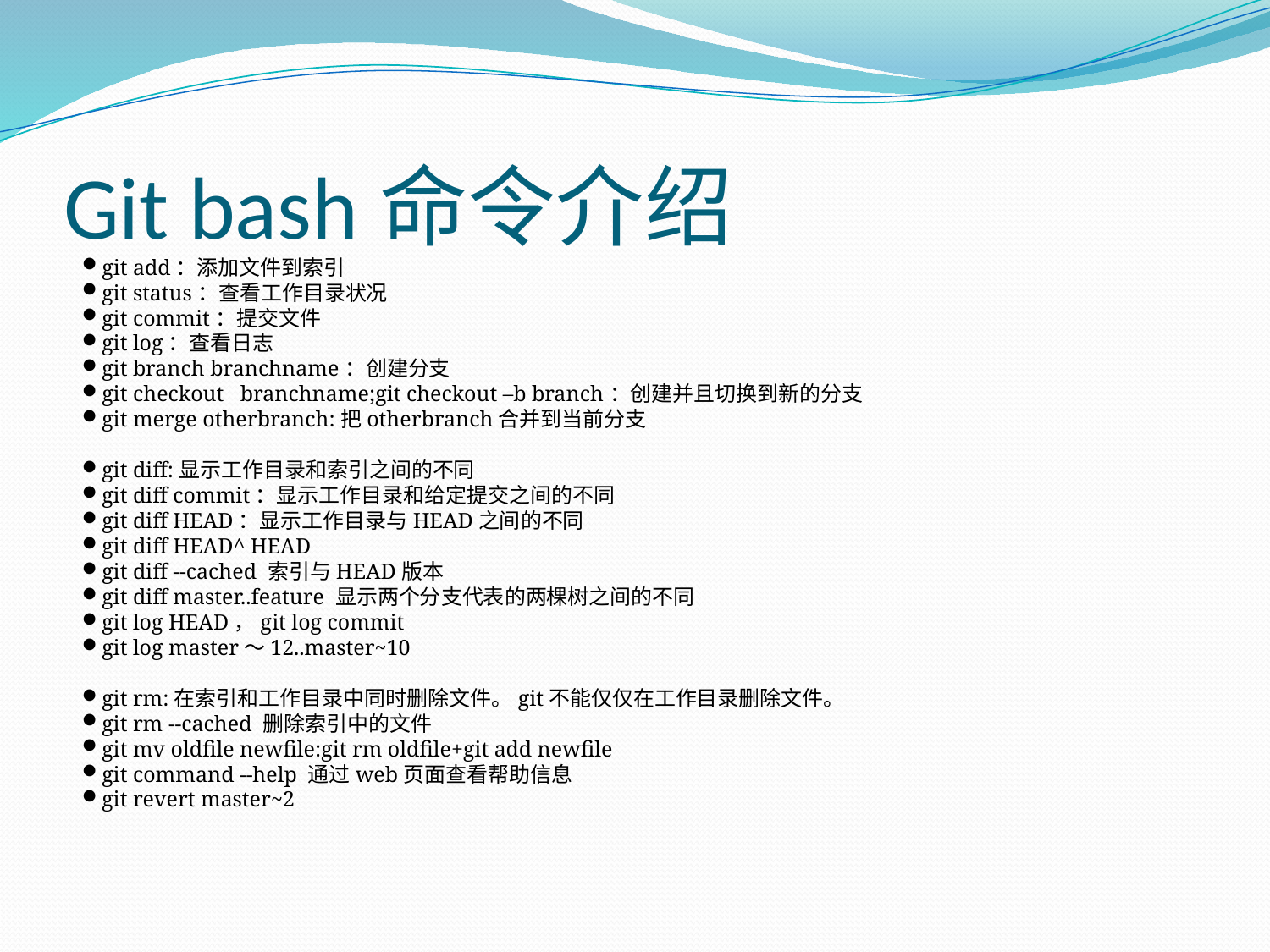

Git bash命令介绍
git add：添加文件到索引
git status：查看工作目录状况
git commit：提交文件
git log：查看日志
git branch branchname：创建分支
git checkout   branchname;git checkout –b branch：创建并且切换到新的分支
git merge otherbranch:把otherbranch合并到当前分支

git diff:显示工作目录和索引之间的不同
git diff commit：显示工作目录和给定提交之间的不同
git diff HEAD：显示工作目录与HEAD之间的不同
git diff HEAD^ HEAD
git diff --cached 索引与HEAD版本
git diff master..feature 显示两个分支代表的两棵树之间的不同
git log HEAD，git log commit
git log master～12..master~10

git rm:在索引和工作目录中同时删除文件。git不能仅仅在工作目录删除文件。
git rm --cached 删除索引中的文件
git mv oldfile newfile:git rm oldfile+git add newfile
git command --help 通过web页面查看帮助信息
git revert master~2